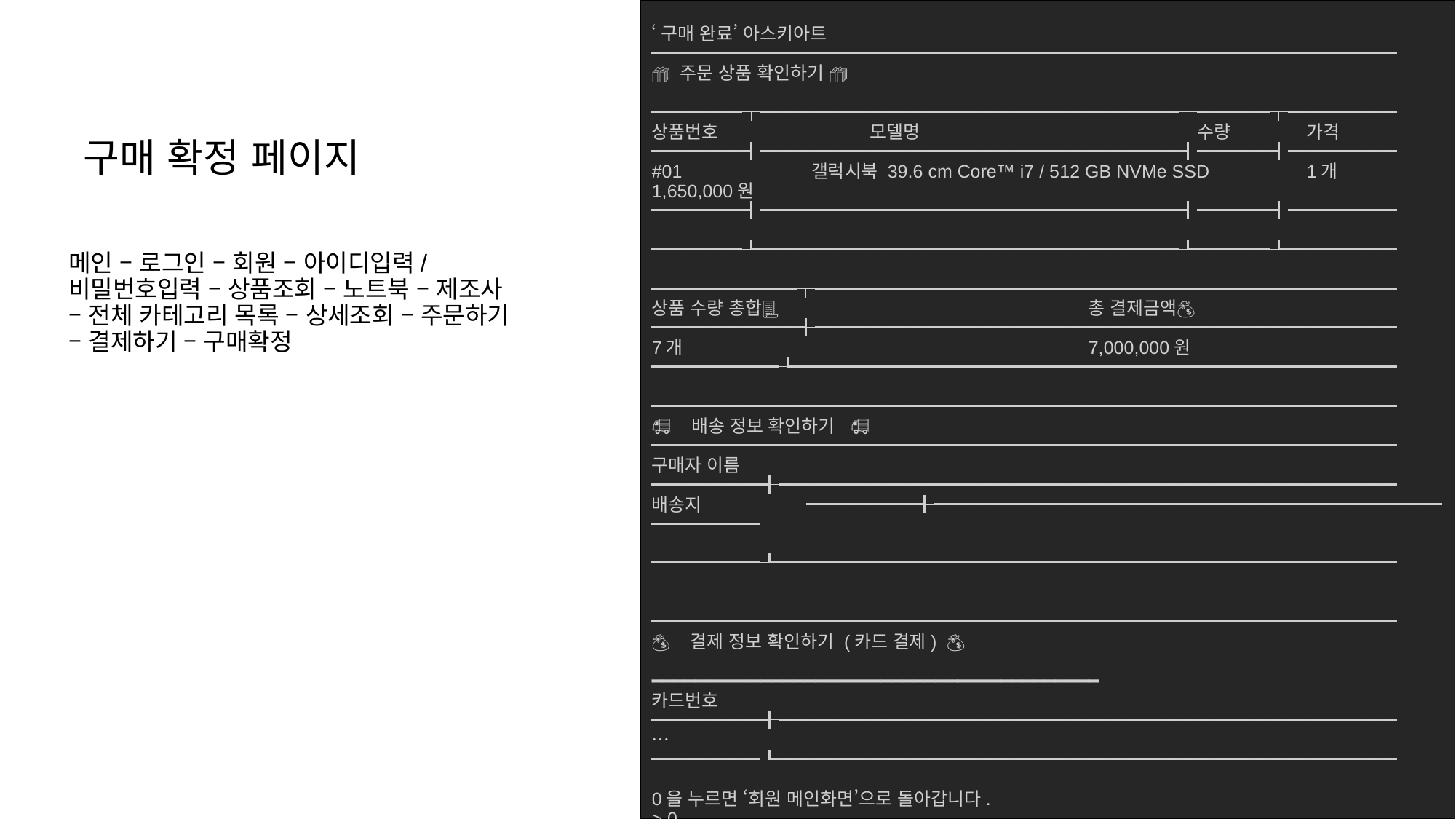

# ‘구매 완료’ 아스키아트 ━━━━━━━━━━━━━━━━━━━━━━━━━━━━━━━━━━━━━━━━━ 🎁  주문 상품 확인하기 🎁 ━━━━━┬━━━━━━━━━━━━━━━━━━━━━━━┬━━━━┬━━━━━━ 상품번호	         	모델명			수량	가격 ━━━━━╉━━━━━━━━━━━━━━━━━━━━━━━╉━━━━╉━━━━━━ #01	         갤럭시북 39.6 cm Core™ i7 / 512 GB NVMe SSD	1개	1,650,000원 ━━━━━╉━━━━━━━━━━━━━━━━━━━━━━━╉━━━━╉━━━━━━ ━━━━━┺━━━━━━━━━━━━━━━━━━━━━━━┺━━━━┺━━━━━━ ━━━━━━━━┬━━━━━━━━━━━━━━━━━━━━━━━━━━━━━━━━ 상품 수량 총합📃	         		총 결제금액💰 ━━━━━━━━╉━━━━━━━━━━━━━━━━━━━━━━━━━━━━━━━━ 7개				7,000,000원 ━━━━━━━┺━━━━━━━━━━━━━━━━━━━━━━━━━━━━━━━━━ ━━━━━━━━━━━━━━━━━━━━━━━━━━━━━━━━━━━━━━━━━ 🚚    배송 정보 확인하기   🚚 ━━━━━━━━━━━━━━━━━━━━━━━━━━━━━━━━━━━━━━━━━ 구매자 이름 ━━━━━━╉━━━━━━━━━━━━━━━━━━━━━━━━━━━━━━━━━━ 배송지	         ━━━━━━╉━━━━━━━━━━━━━━━━━━━━━━━━━━━━━━━━━━ ━━━━━━┺━━━━━━━━━━━━━━━━━━━━━━━━━━━━━━━━━━ ━━━━━━━━━━━━━━━━━━━━━━━━━━━━━━━━━━━━━━━━━ 💰    결제 정보 확인하기 (카드 결제)  💰 ━━━━━━━━━━━━━━━━━━━━━━━━━━━━━━━━━━━━━━━━━ 카드번호 ━━━━━━╉━━━━━━━━━━━━━━━━━━━━━━━━━━━━━━━━━━ … ━━━━━━┺━━━━━━━━━━━━━━━━━━━━━━━━━━━━━━━━━━ 0을 누르면 ‘회원 메인화면’으로 돌아갑니다. > 0
구매 확정 페이지
메인 – 로그인 – 회원 – 아이디입력/비밀번호입력 – 상품조회 – 노트북 – 제조사 – 전체 카테고리 목록 – 상세조회 – 주문하기 – 결제하기 – 구매확정